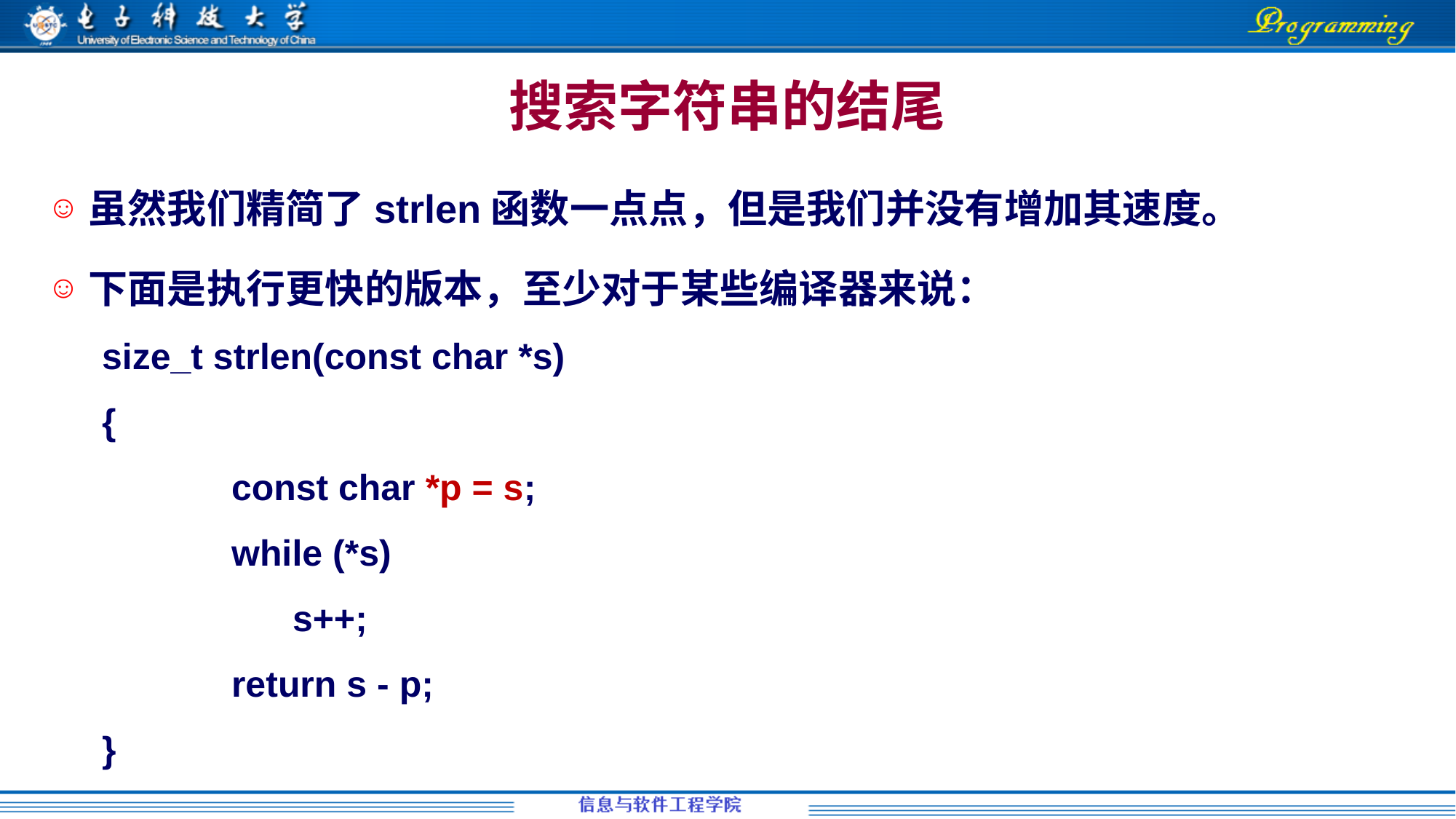

搜索字符串的结尾
虽然我们精简了strlen函数一点点，但是我们并没有增加其速度。
下面是执行更快的版本，至少对于某些编译器来说：
size_t strlen(const char *s)
{
	  const char *p = s;
	  while (*s)
	        s++;
	  return s - p;
}